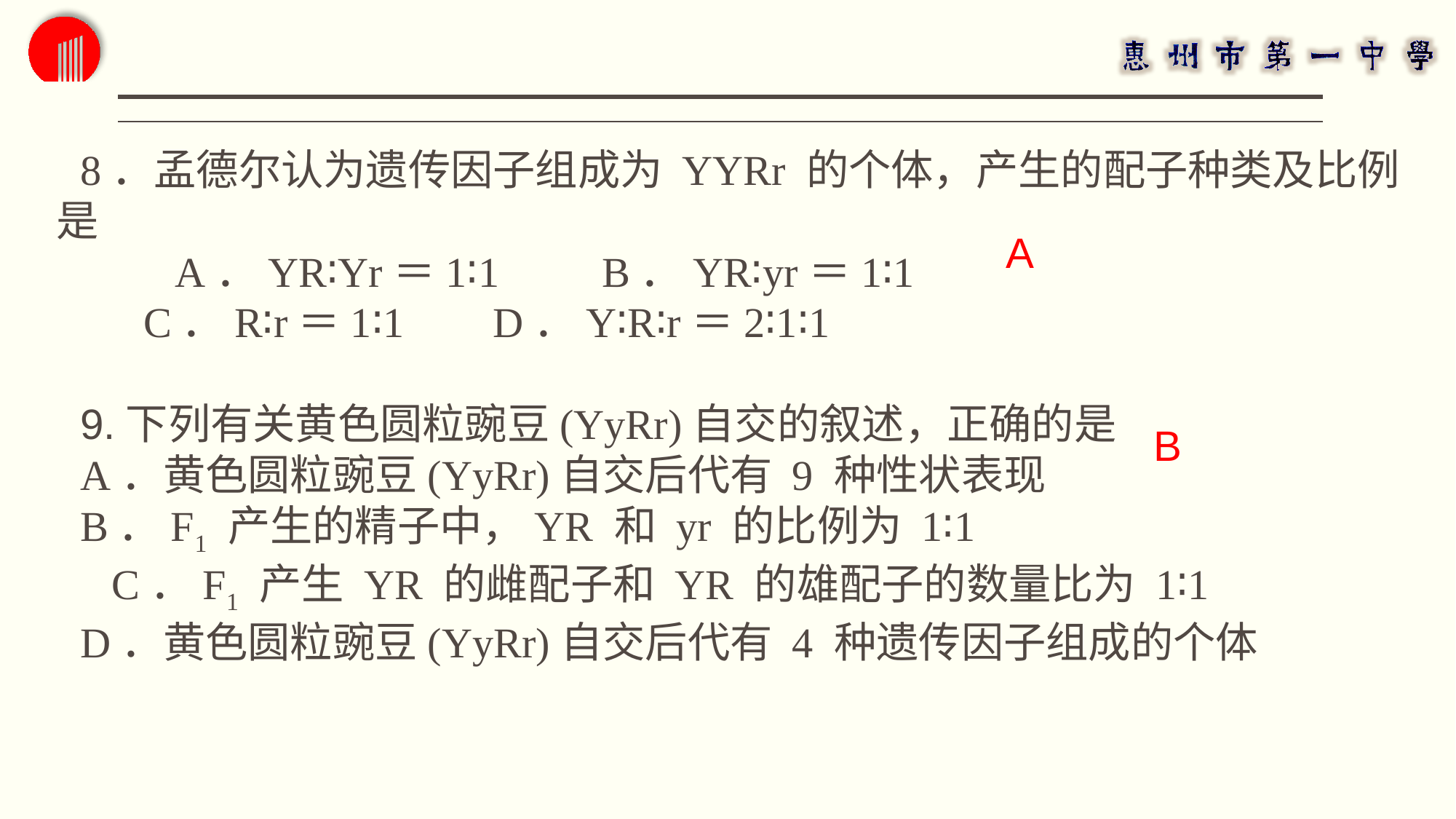

8．孟德尔认为遗传因子组成为 YYRr 的个体，产生的配子种类及比例是
         A．YR∶Yr＝1∶1	B．YR∶yr＝1∶1
      C．R∶r＝1∶1  	D．Y∶R∶r＝2∶1∶1

9.下列有关黄色圆粒豌豆(YyRr)自交的叙述，正确的是
A．黄色圆粒豌豆(YyRr)自交后代有 9 种性状表现
B．F1 产生的精子中，YR 和 yr 的比例为 1∶1
   C．F1 产生 YR 的雌配子和 YR 的雄配子的数量比为 1∶1
D．黄色圆粒豌豆(YyRr)自交后代有 4 种遗传因子组成的个体
A
B